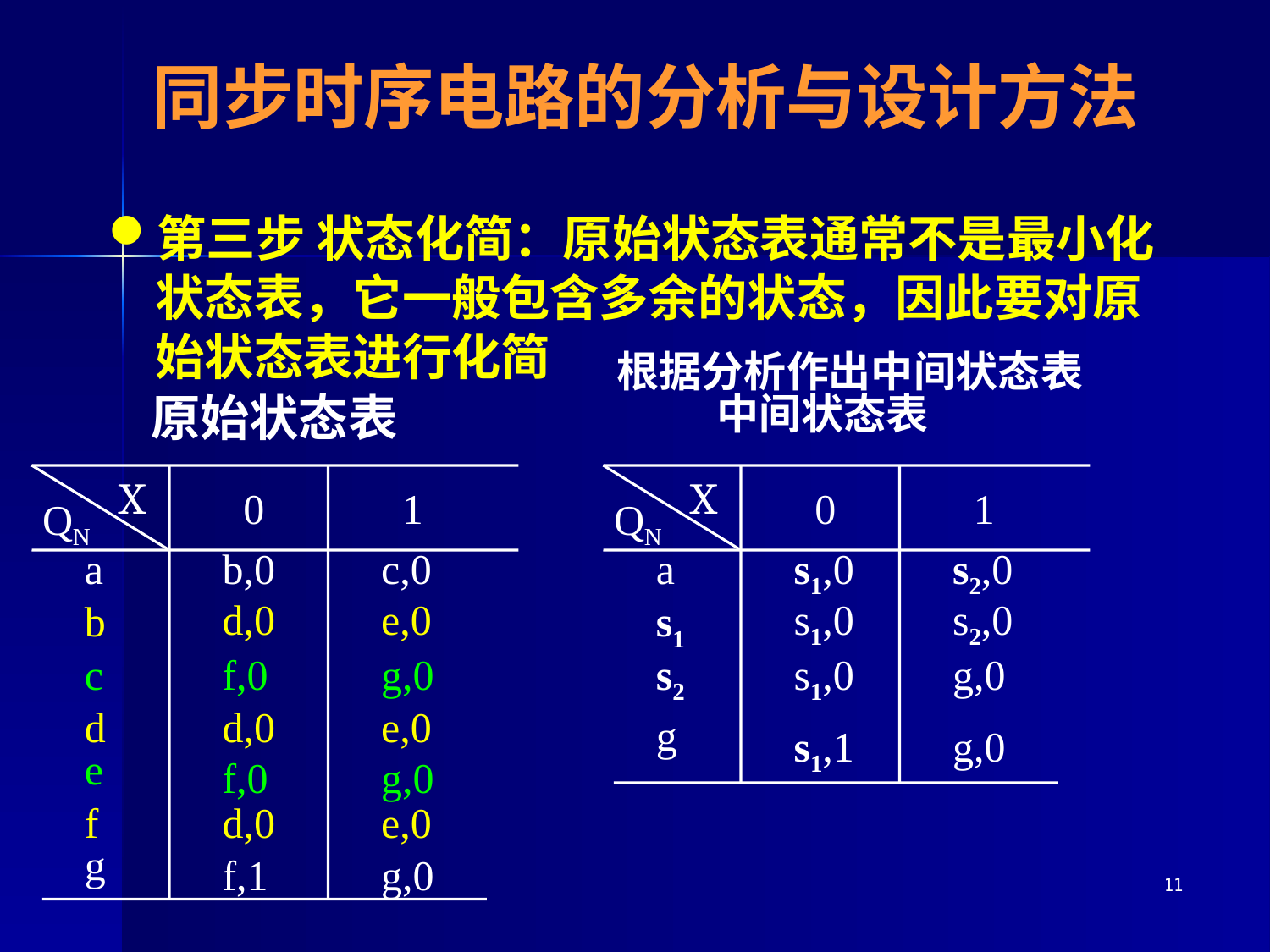

# 同步时序电路的分析与设计方法
第三步 状态化简：原始状态表通常不是最小化状态表，它一般包含多余的状态，因此要对原始状态表进行化简
根据分析作出中间状态表
原始状态表

X

0
1
  QN
a
b,0
c,0

d,0
e,0
b
c
f,0
g,0
d
d,0
e,0
e
f,0
g,0
f
d,0
e,0
g
f,1
g,0

中间状态表

X

0
1
  QN

a
s1
s2
g
s1,0
s2,0
s1,0
s2,0
s1,0
g,0
s1,1
g,0
11